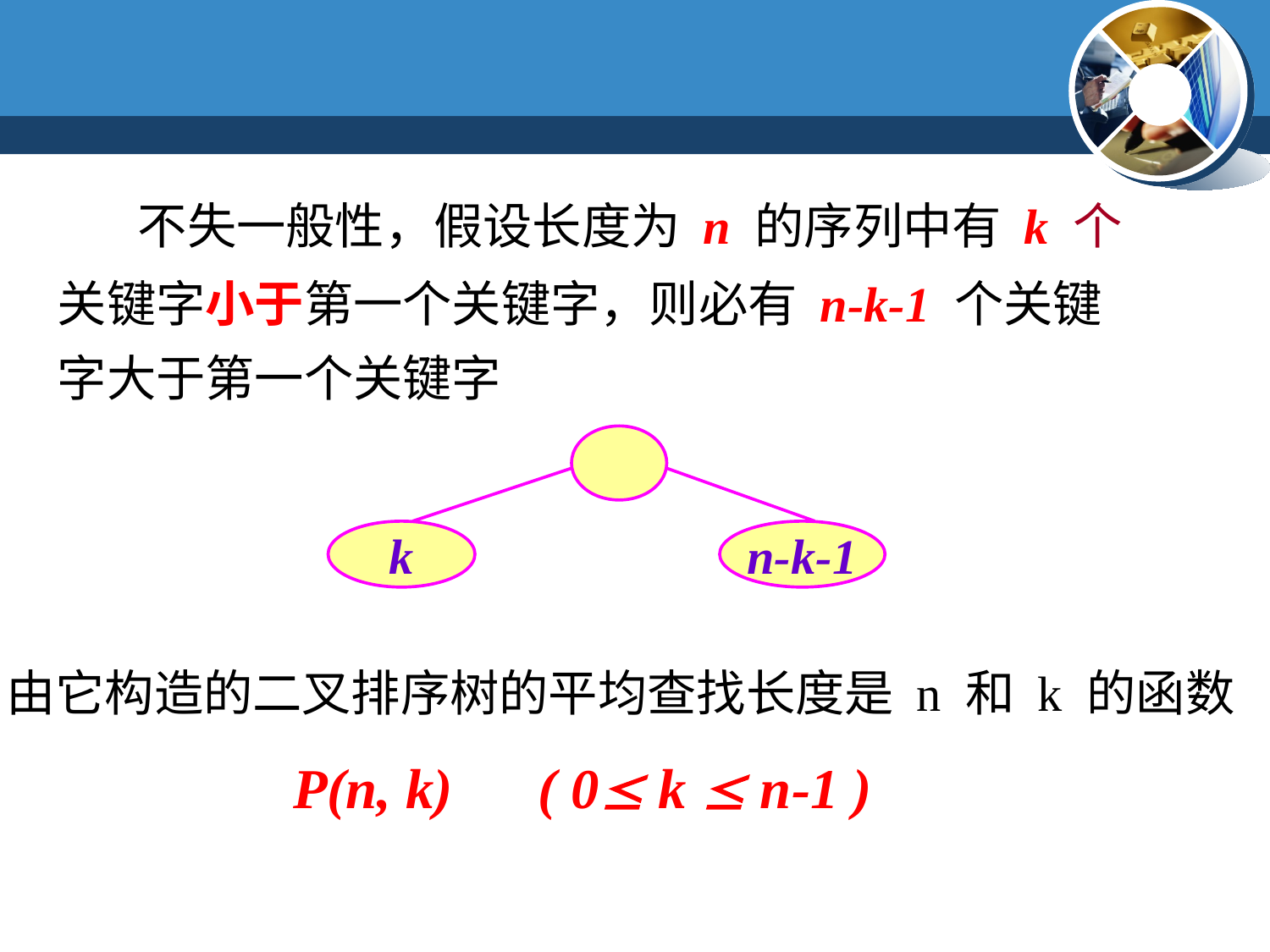

下面讨论平均情况:
    不失一般性，假设长度为 n 的序列中有 k 个关键字小于第一个关键字，则必有 n-k-1 个关键字大于第一个关键字

k
n-k-1
由它构造的二叉排序树的平均查找长度是 n 和 k 的函数
P(n, k)      ( 0≤ k ≤ n-1 )